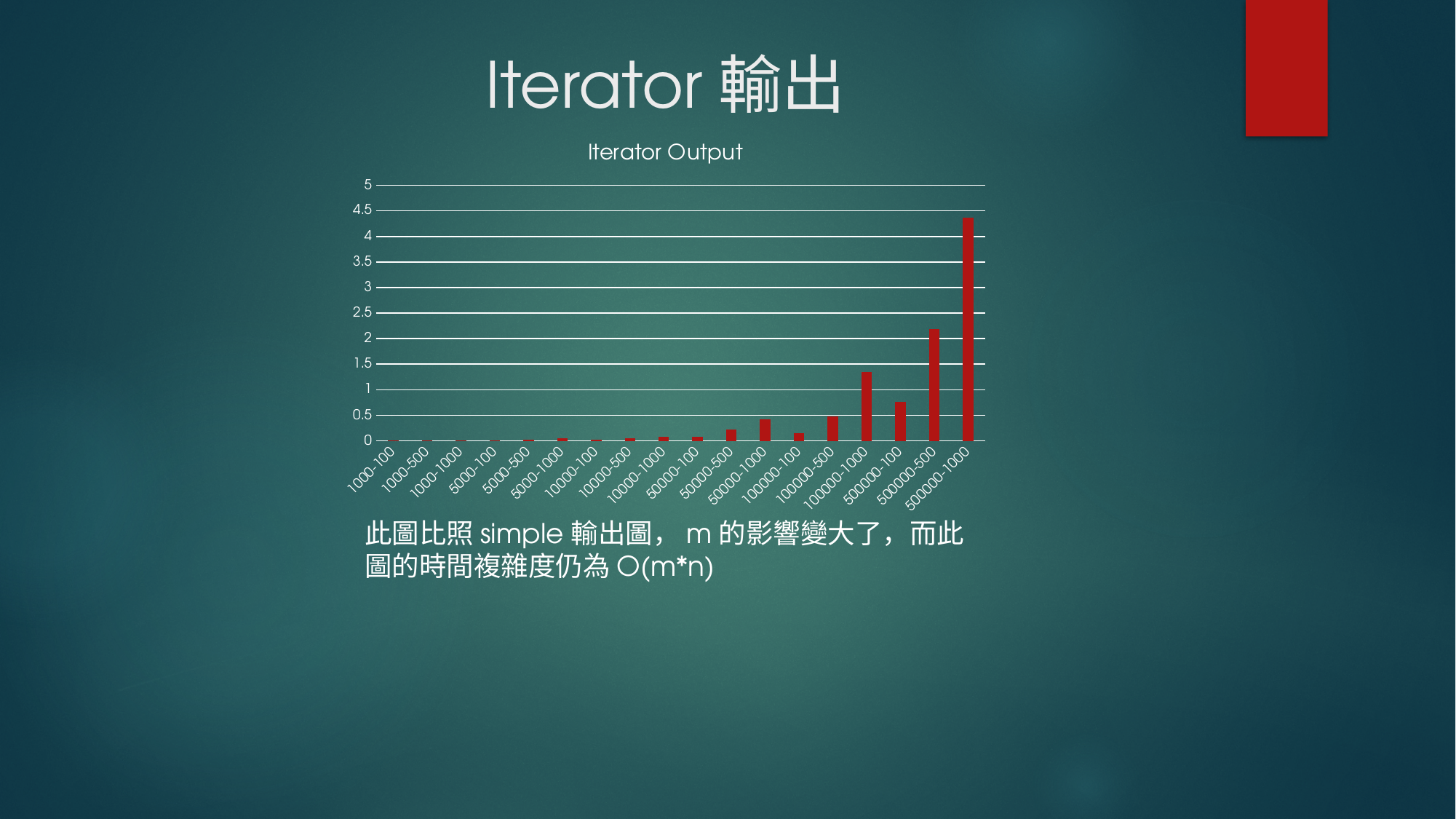

# Iterator輸出

### Chart: Iterator Output

| Category | Output |
|---|---|
| 1000-100 | 0.002 |
| 1000-500 | 0.004 |
| 1000-1000 | 0.008 |
| 5000-100 | 0.007 |
| 5000-500 | 0.022 |
| 5000-1000 | 0.043 |
| 10000-100 | 0.015 |
| 10000-500 | 0.045 |
| 10000-1000 | 0.084 |
| 50000-100 | 0.076 |
| 50000-500 | 0.22 |
| 50000-1000 | 0.417 |
| 100000-100 | 0.151 |
| 100000-500 | 0.48 |
| 100000-1000 | 1.341 |
| 500000-100 | 0.764 |
| 500000-500 | 2.192 |
| 500000-1000 | 4.366 |
此圖比照simple輸出圖，m的影響變大了，而此圖的時間複雜度仍為O(m*n)